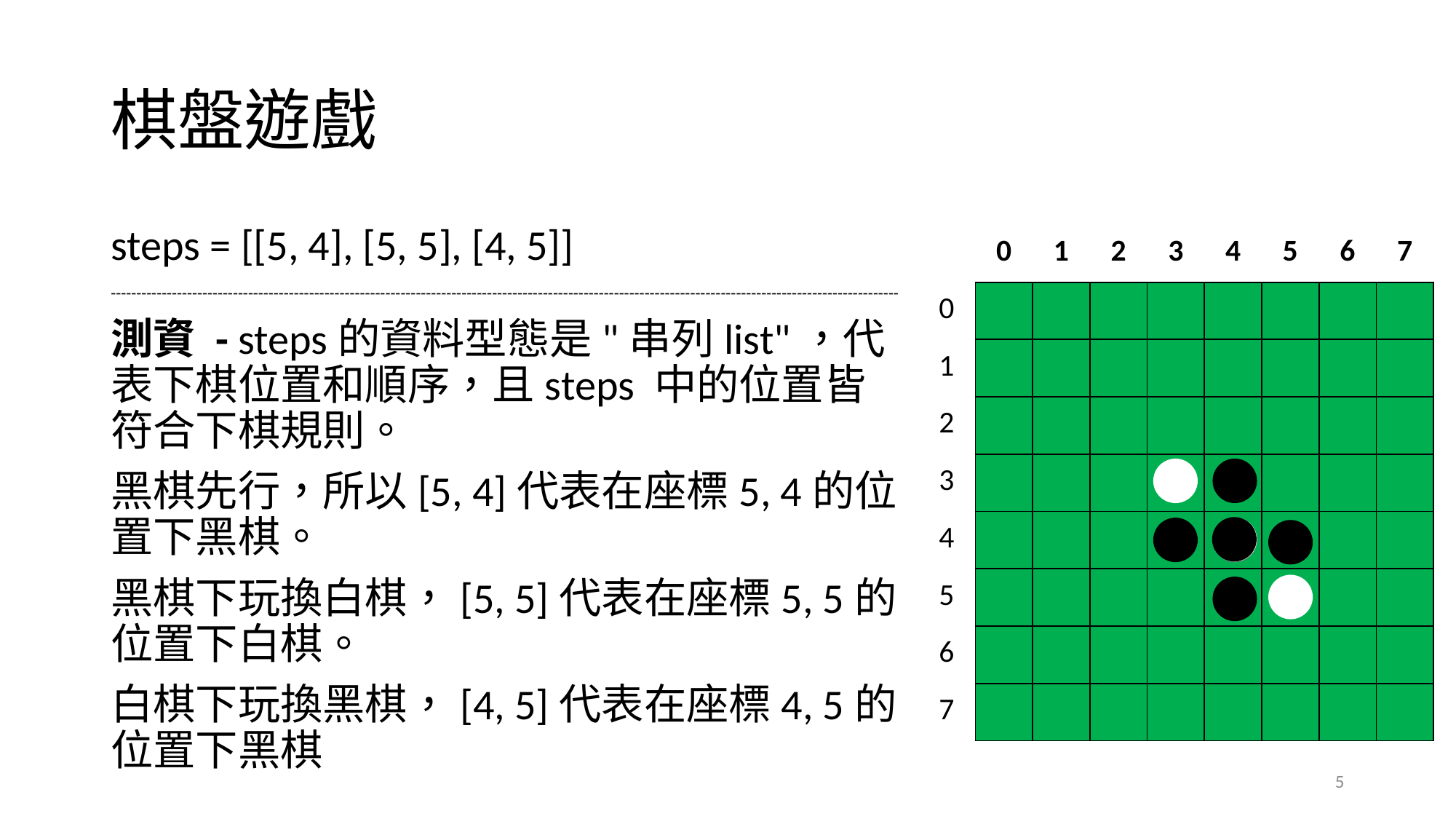

# 棋盤遊戲
steps = [[5, 4], [5, 5], [4, 5]]
-----------------------------------------------------------------------------------------------------------------------------------------------------------
測資 - steps的資料型態是"串列list"，代表下棋位置和順序，且steps 中的位置皆符合下棋規則。
黑棋先行，所以[5, 4]代表在座標5, 4的位置下黑棋。
黑棋下玩換白棋，[5, 5]代表在座標5, 5的位置下白棋。
白棋下玩換黑棋，[4, 5]代表在座標4, 5的位置下黑棋

|  | 0 | 1 | 2 | 3 | 4 | 5 | 6 | 7 |
| --- | --- | --- | --- | --- | --- | --- | --- | --- |
| 0 |  |  |  |  |  |  |  |  |
| 1 |  |  |  |  |  |  |  |  |
| 2 |  |  |  |  |  |  |  |  |
| 3 |  |  |  |  |  |  |  |  |
| 4 |  |  |  |  |  |  |  |  |
| 5 |  |  |  |  |  |  |  |  |
| 6 |  |  |  |  |  |  |  |  |
| 7 |  |  |  |  |  |  |  |  |

5